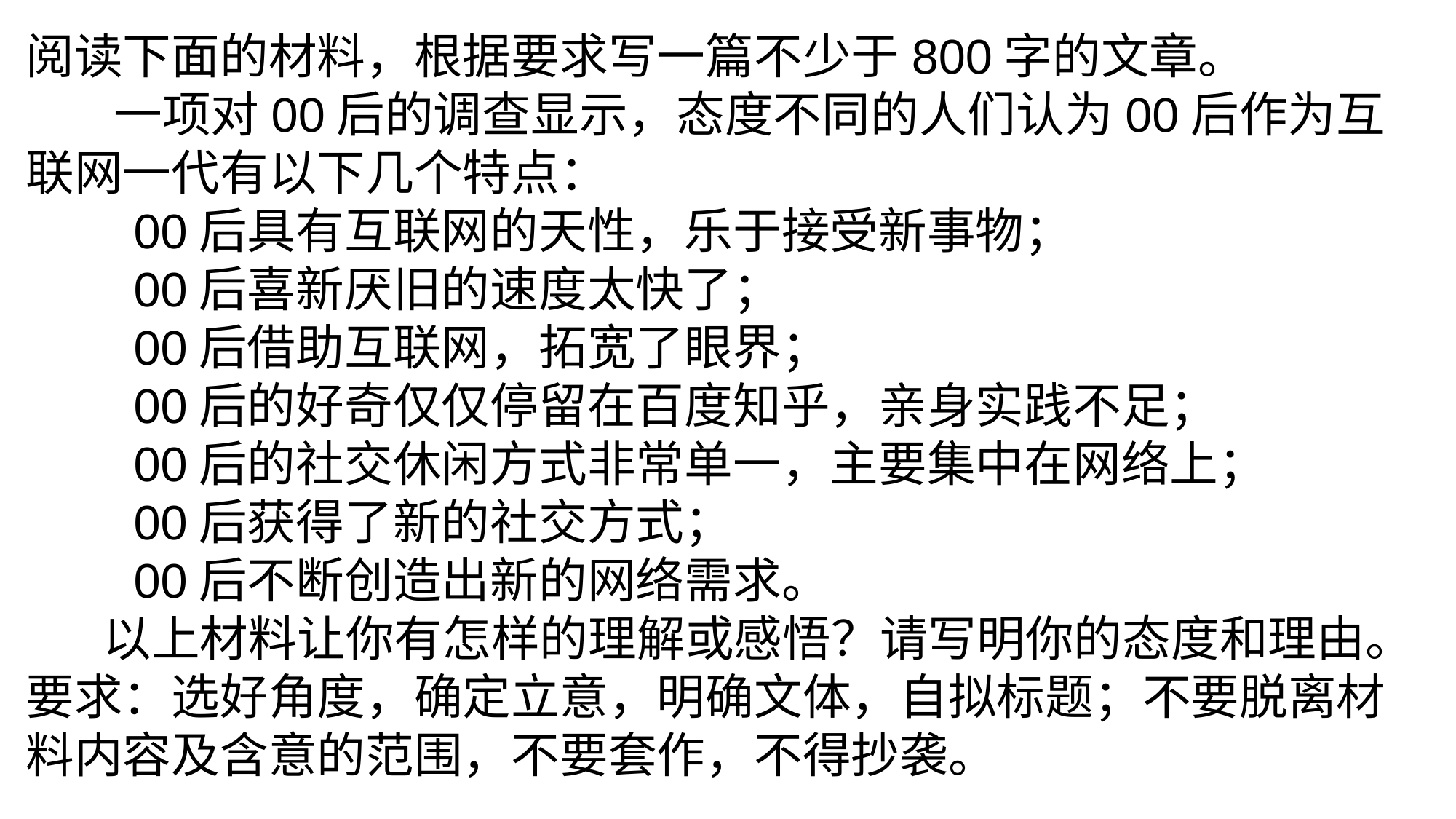

阅读下面的材料，根据要求写一篇不少于800字的文章。
       一项对00后的调查显示，态度不同的人们认为00后作为互联网一代有以下几个特点：
        00后具有互联网的天性，乐于接受新事物；
        00后喜新厌旧的速度太快了；
        00后借助互联网，拓宽了眼界；
        00后的好奇仅仅停留在百度知乎，亲身实践不足；
        00后的社交休闲方式非常单一，主要集中在网络上；
        00后获得了新的社交方式；
        00后不断创造出新的网络需求。
      以上材料让你有怎样的理解或感悟？请写明你的态度和理由。要求：选好角度，确定立意，明确文体，自拟标题；不要脱离材料内容及含意的范围，不要套作，不得抄袭。